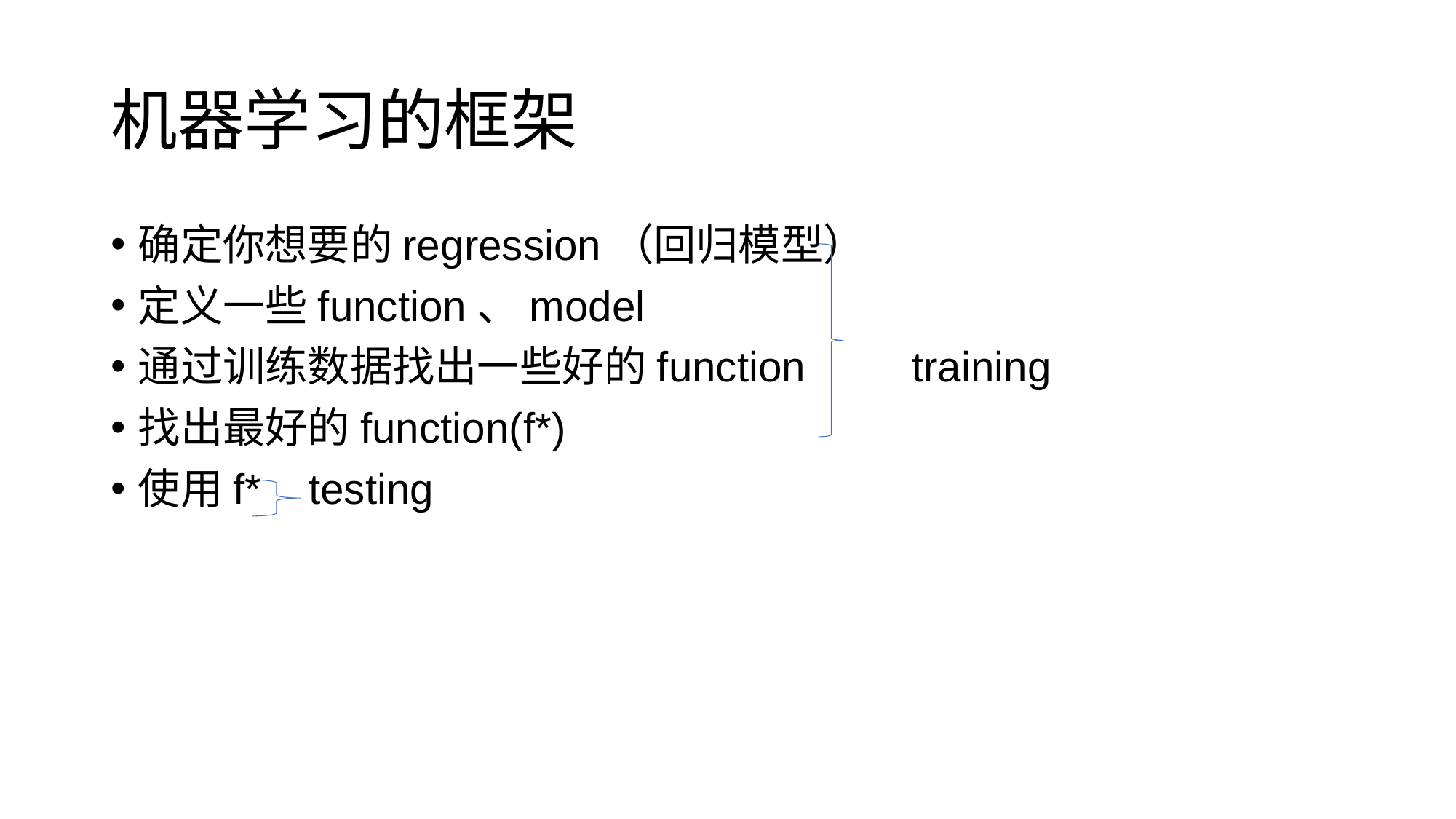

# 机器学习的框架
确定你想要的regression（回归模型）
定义一些function、model
通过训练数据找出一些好的function         training
找出最好的function(f*)
使用f*    testing